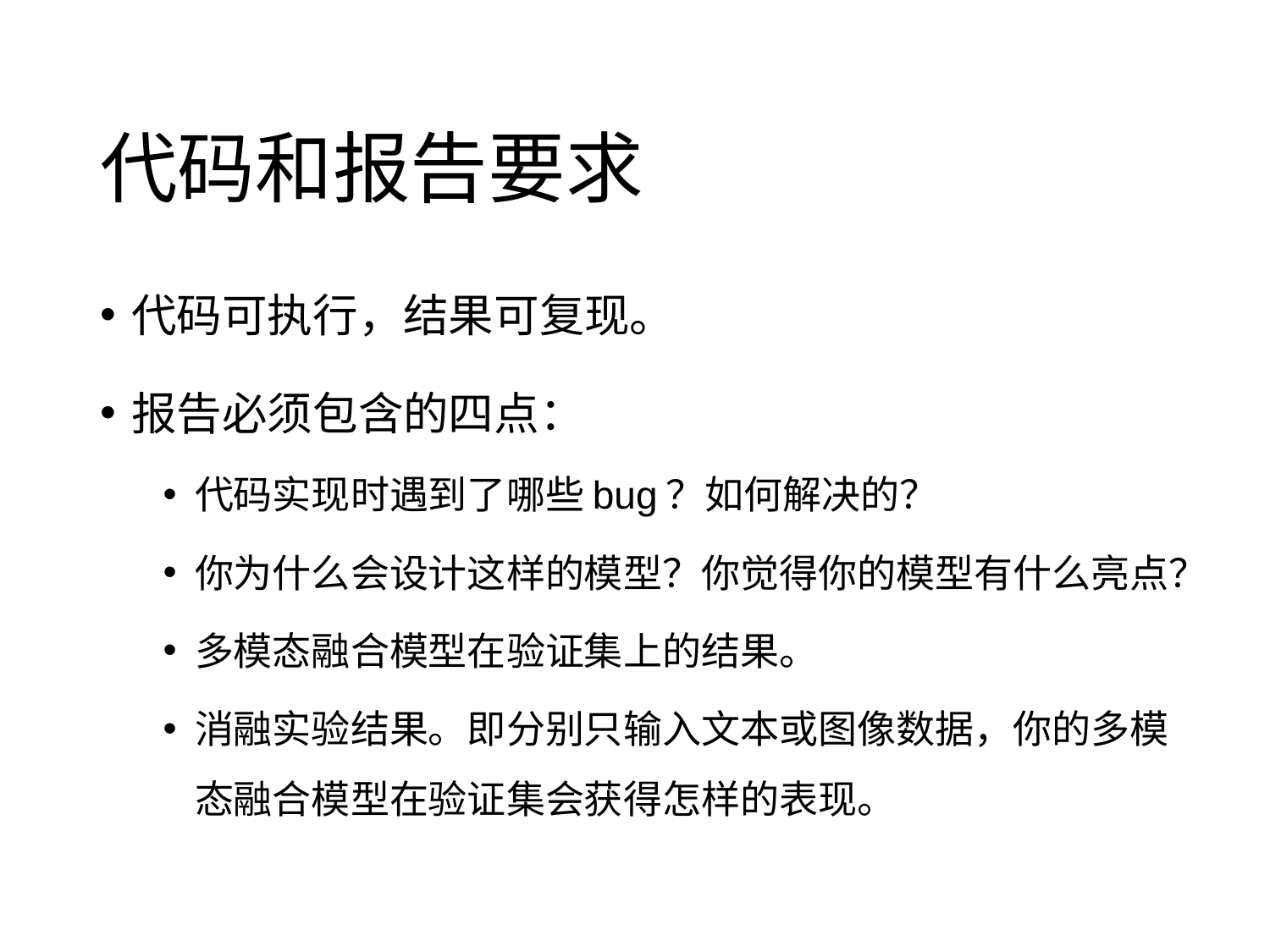

# 代码和报告要求
代码可执行，结果可复现。
报告必须包含的四点：
代码实现时遇到了哪些bug？如何解决的？
你为什么会设计这样的模型？你觉得你的模型有什么亮点？
多模态融合模型在验证集上的结果。
消融实验结果。即分别只输入文本或图像数据，你的多模态融合模型在验证集会获得怎样的表现。